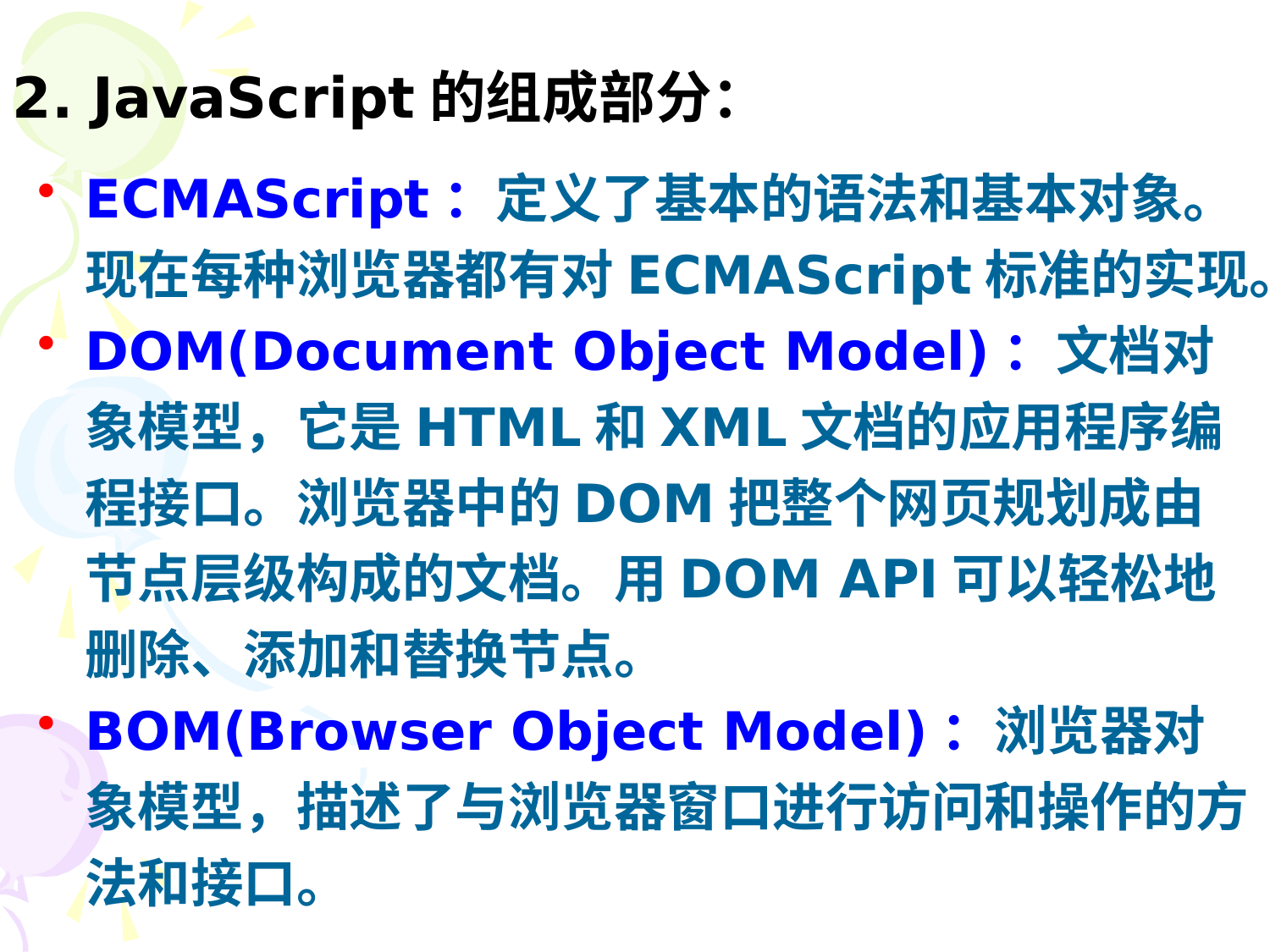

# 2. JavaScript的组成部分：
ECMAScript：定义了基本的语法和基本对象。现在每种浏览器都有对ECMAScript标准的实现。
DOM(Document Object Model)：文档对象模型，它是HTML和XML文档的应用程序编程接口。浏览器中的DOM把整个网页规划成由节点层级构成的文档。用DOM API可以轻松地删除、添加和替换节点。
BOM(Browser Object Model)：浏览器对象模型，描述了与浏览器窗口进行访问和操作的方法和接口。